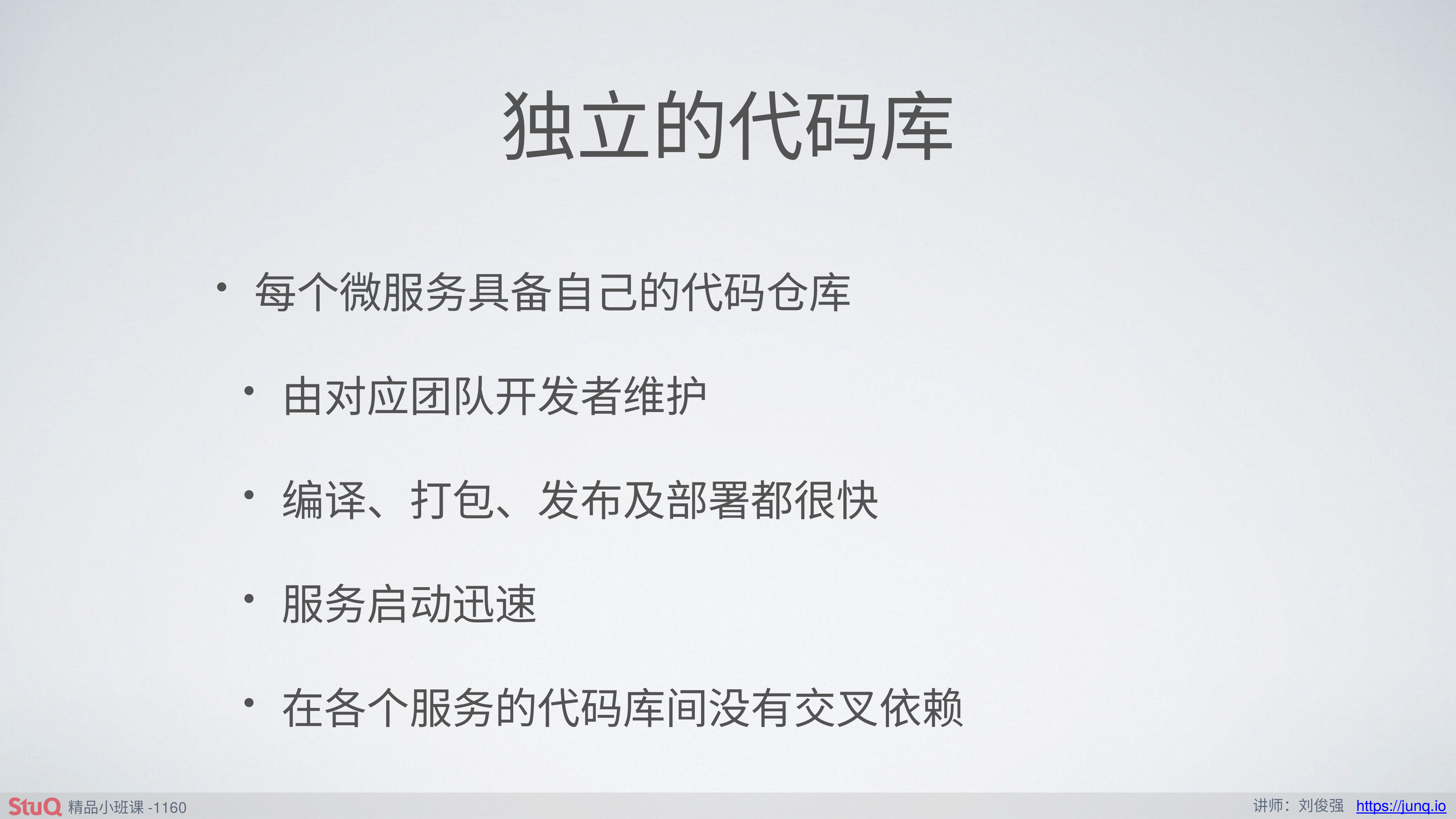

# 独立的代码库
每个微服务具备自己的代码仓库
由对应团队开发者维护
编译、打包、发布及部署都很快
服务启动迅速
在各个服务的代码库间没有交叉依赖